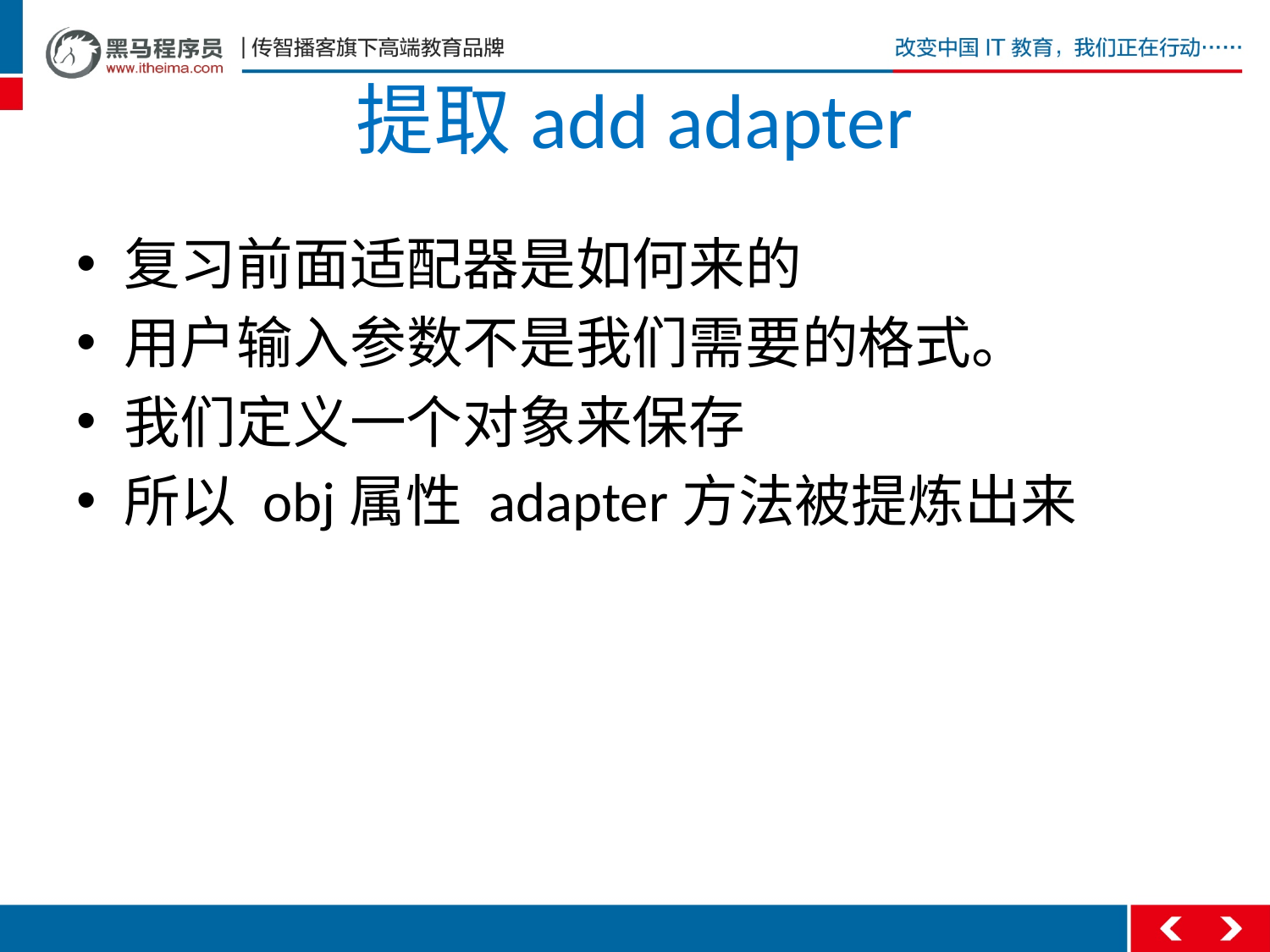

# 提取add adapter
复习前面适配器是如何来的
用户输入参数不是我们需要的格式。
我们定义一个对象来保存
所以 obj属性 adapter方法被提炼出来